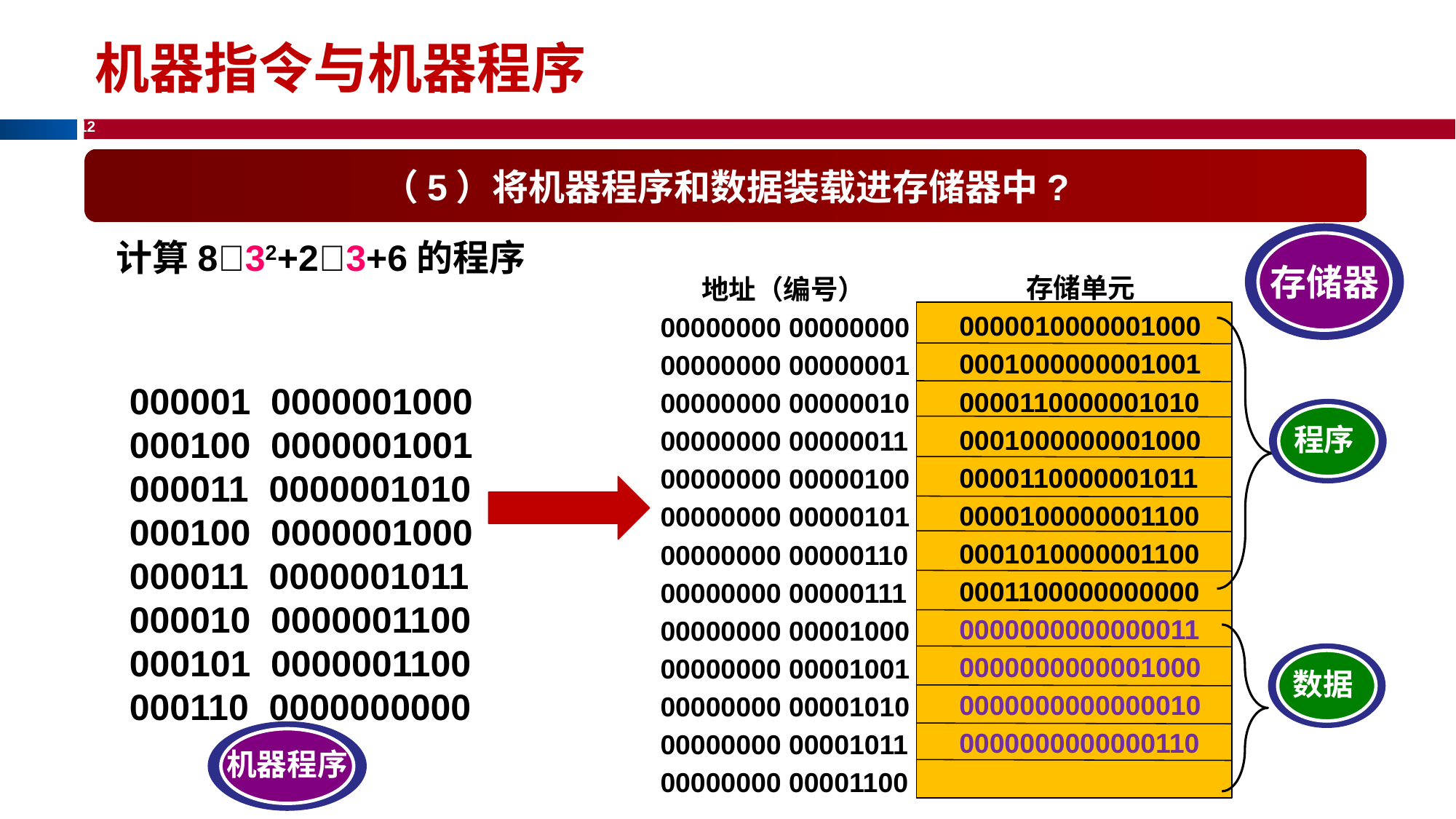

机器指令与机器程序
（5）将机器程序和数据装载进存储器中?
计算8×32+2×3+6的程序

存储器
存储单元
0000010000001000
0001000000001001
0000110000001010
0001000000001000
0000110000001011
0000100000001100
0001010000001100
0001100000000000
0000000000000011
0000000000001000
0000000000000010
0000000000000110

地址（编号）
00000000 00000000
00000000 00000001
00000000 00000010
00000000 00000011
00000000 00000100
00000000 00000101
00000000 00000110
00000000 00000111
00000000 00001000
00000000 00001001
00000000 00001010
00000000 00001011
00000000 00001100

000001  0000001000
000100  0000001001
000011  0000001010
000100  0000001000
000011  0000001011
000010  0000001100
000101  0000001100
000110  0000000000

程序

数据

机器程序